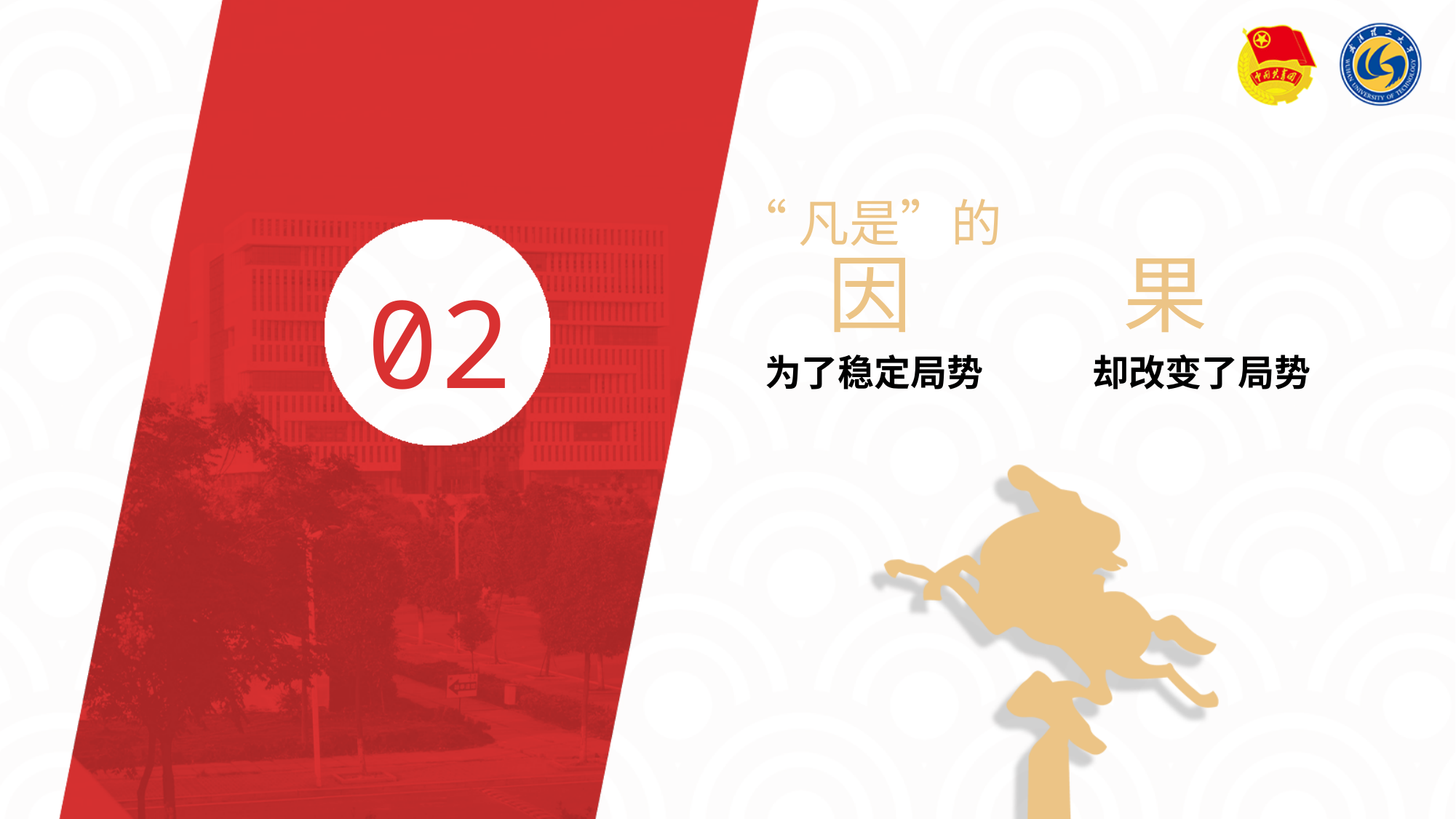

# “凡是”的 因              果
02
为了稳定局势	却改变了局势